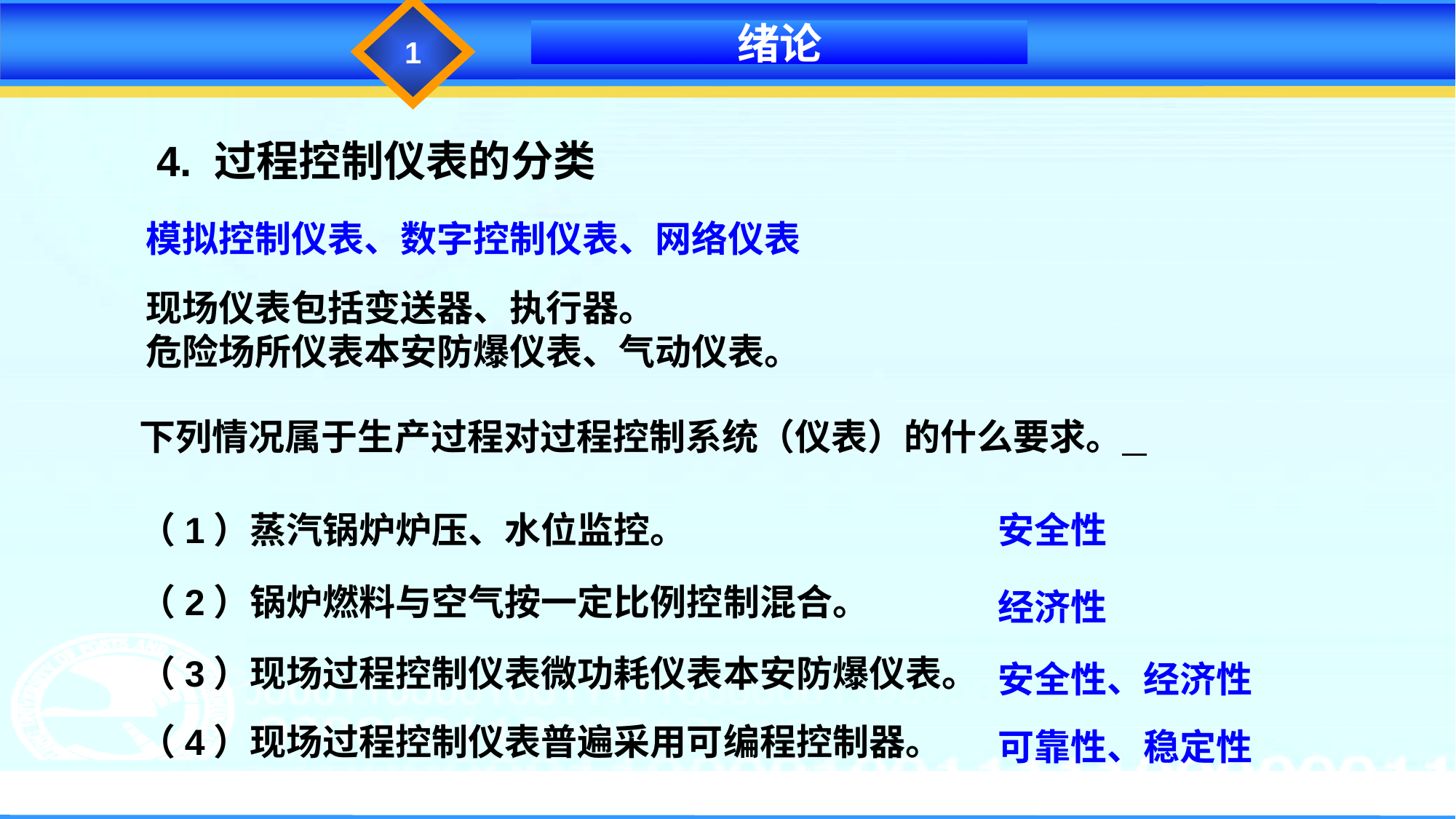

1
绪论
4. 过程控制仪表的分类
模拟控制仪表、数字控制仪表、网络仪表
现场仪表包括变送器、执行器。
危险场所仪表本安防爆仪表、气动仪表。
下列情况属于生产过程对过程控制系统（仪表）的什么要求。
（1）蒸汽锅炉炉压、水位监控。
安全性
（2）锅炉燃料与空气按一定比例控制混合。
经济性
（3）现场过程控制仪表微功耗仪表本安防爆仪表。
安全性、经济性
（4）现场过程控制仪表普遍采用可编程控制器。
可靠性、稳定性